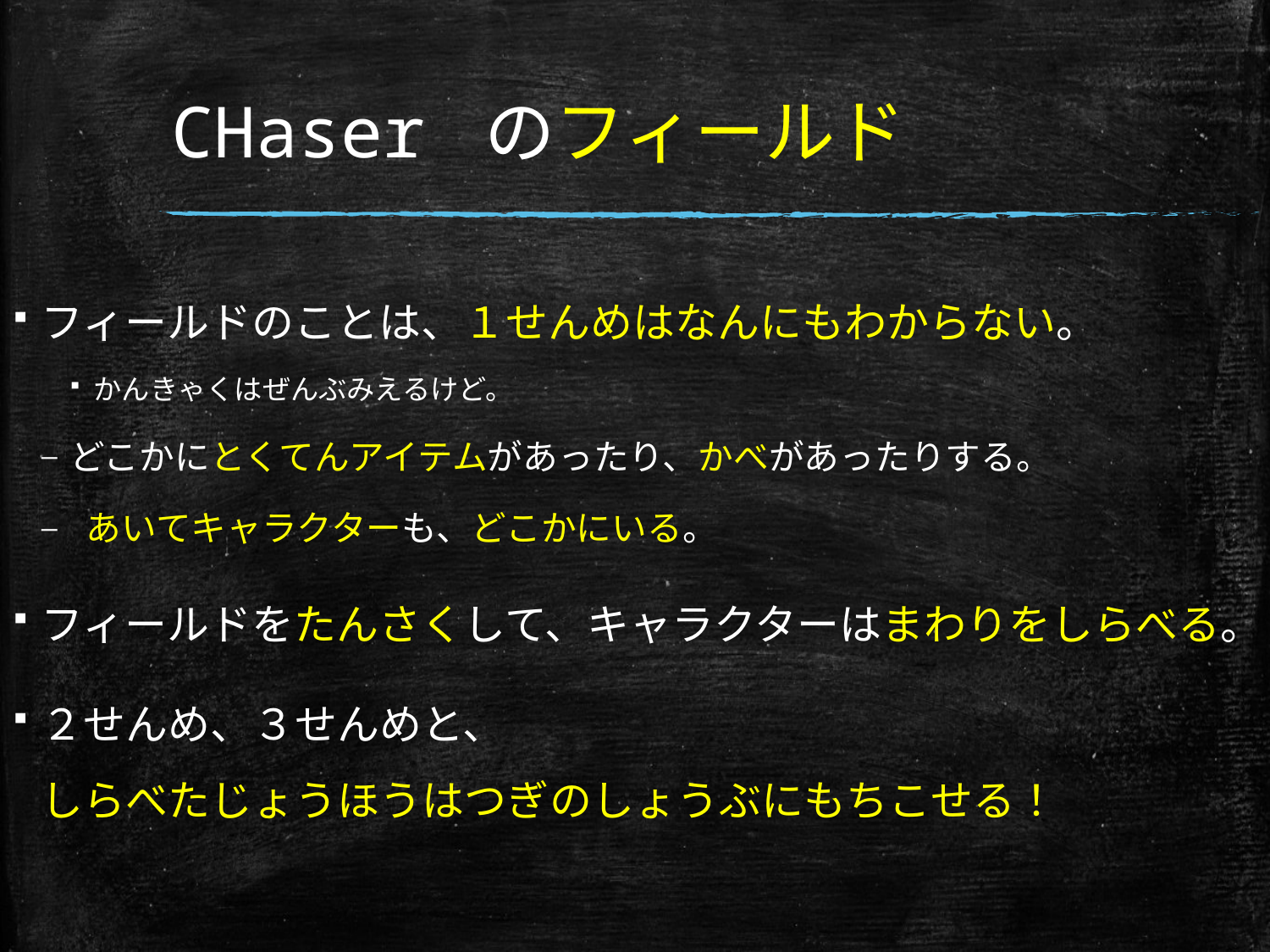

# CHaser のフィールド
フィールドのことは、１せんめはなんにもわからない。
かんきゃくはぜんぶみえるけど。
どこかにとくてんアイテムがあったり、かべがあったりする。
 あいてキャラクターも、どこかにいる。
フィールドをたんさくして、キャラクターはまわりをしらべる。
２せんめ、３せんめと、
しらべたじょうほうはつぎのしょうぶにもちこせる！